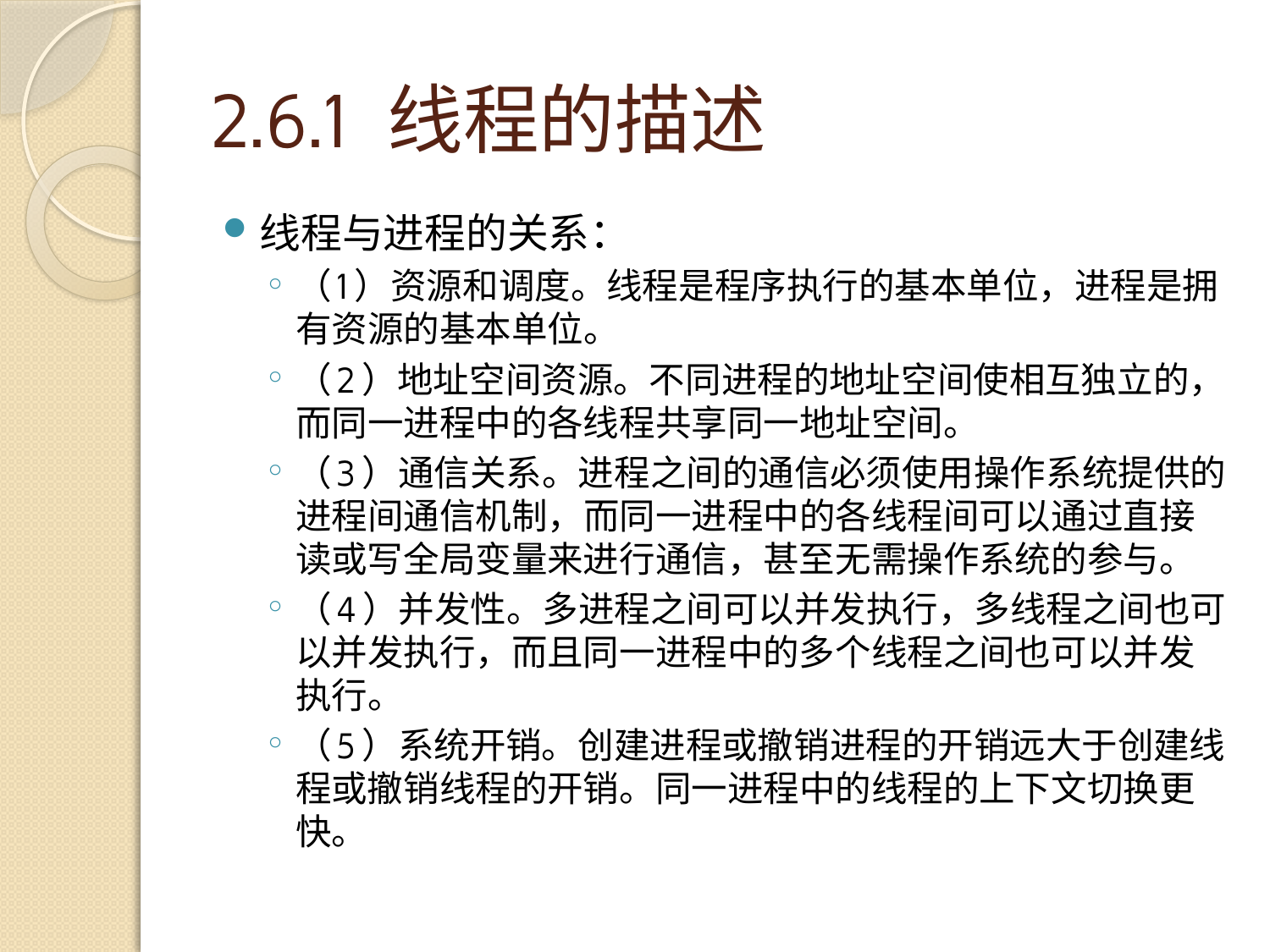

# 2.6.1 线程的描述
线程与进程的关系：
（1）资源和调度。线程是程序执行的基本单位，进程是拥有资源的基本单位。
（2）地址空间资源。不同进程的地址空间使相互独立的，而同一进程中的各线程共享同一地址空间。
（3）通信关系。进程之间的通信必须使用操作系统提供的进程间通信机制，而同一进程中的各线程间可以通过直接读或写全局变量来进行通信，甚至无需操作系统的参与。
（4）并发性。多进程之间可以并发执行，多线程之间也可以并发执行，而且同一进程中的多个线程之间也可以并发执行。
（5）系统开销。创建进程或撤销进程的开销远大于创建线程或撤销线程的开销。同一进程中的线程的上下文切换更快。